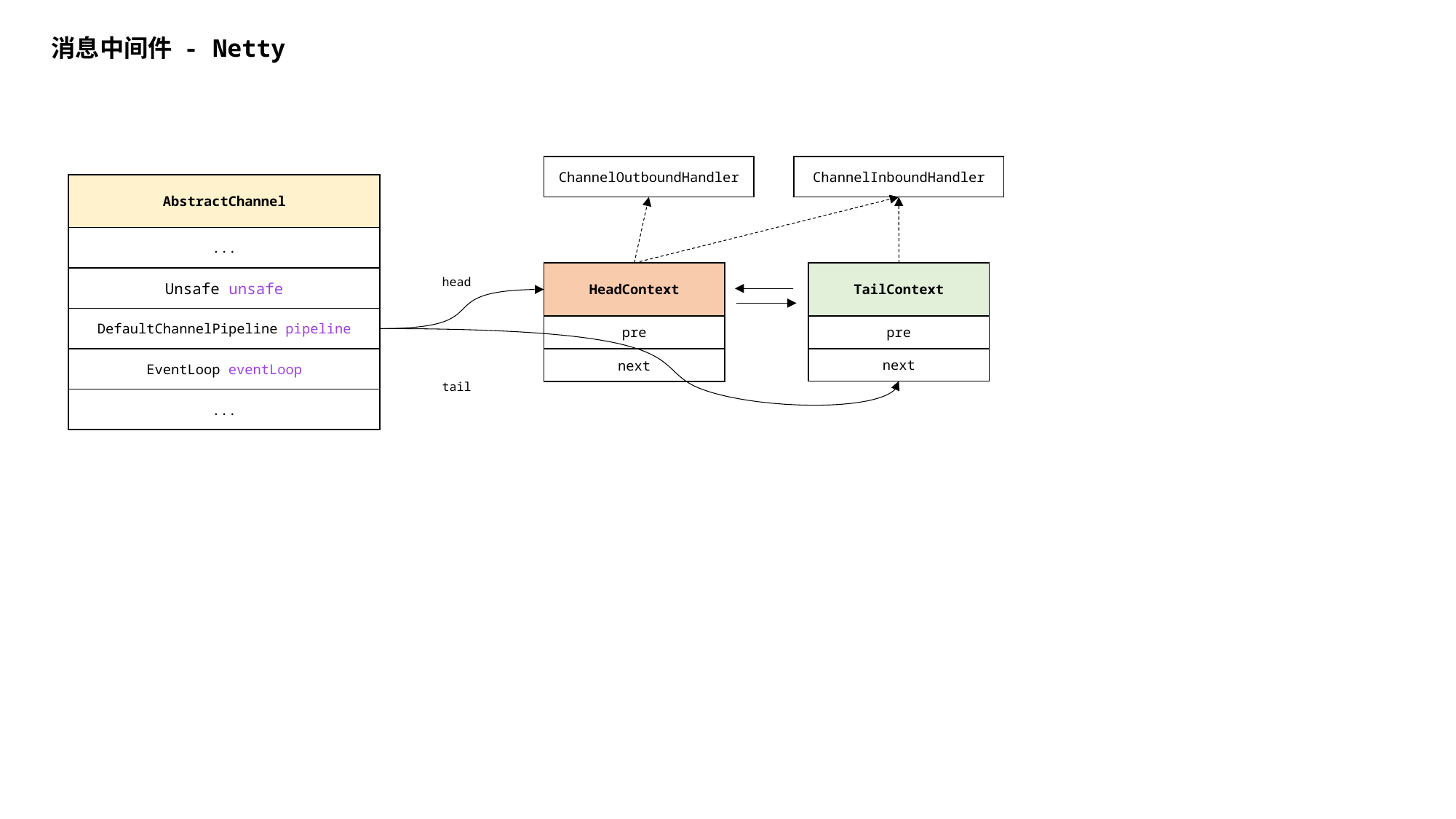

消息中间件 - Netty
ChannelOutboundHandler
ChannelInboundHandler
AbstractChannel
...
HeadContext
TailContext
Unsafe unsafe
head
DefaultChannelPipeline pipeline
pre
pre
EventLoop eventLoop
next
next
tail
...